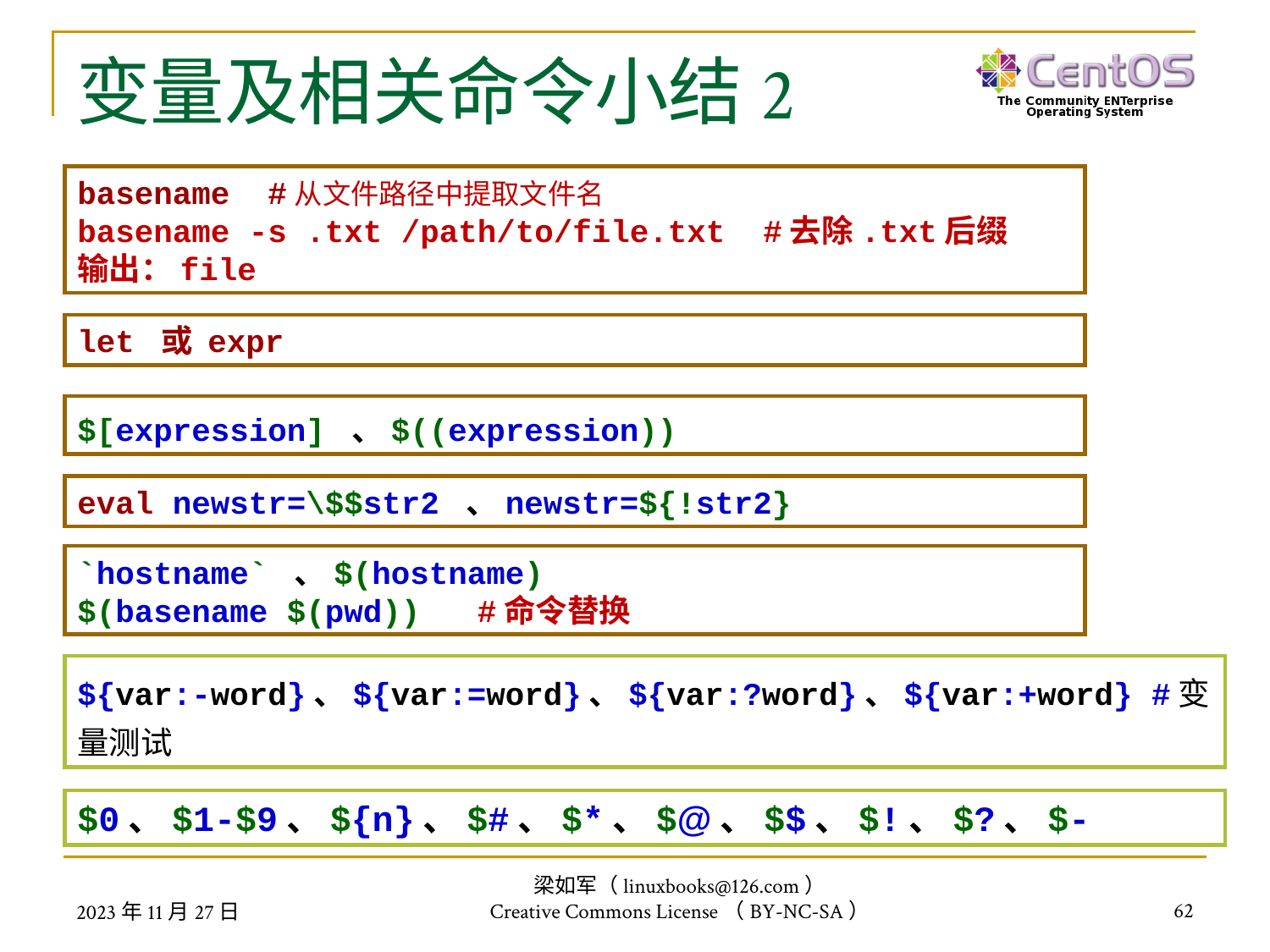

# 变量及相关命令小结2
basename  #从文件路径中提取文件名
basename -s .txt /path/to/file.txt  #去除.txt后缀
输出：file
let 或 expr
$[expression] 、$((expression))
eval newstr=\$$str2 、newstr=${!str2}
`hostname` 、$(hostname)
$(basename $(pwd))   #命令替换
${var:-word}、${var:=word}、${var:?word}、${var:+word} #变量测试
$0、$1-$9、${n}、$#、$*、$@、$$、$!、$?、$-
梁如军（linuxbooks@126.com）
Creative Commons License（BY-NC-SA）
2023年11月27日
62